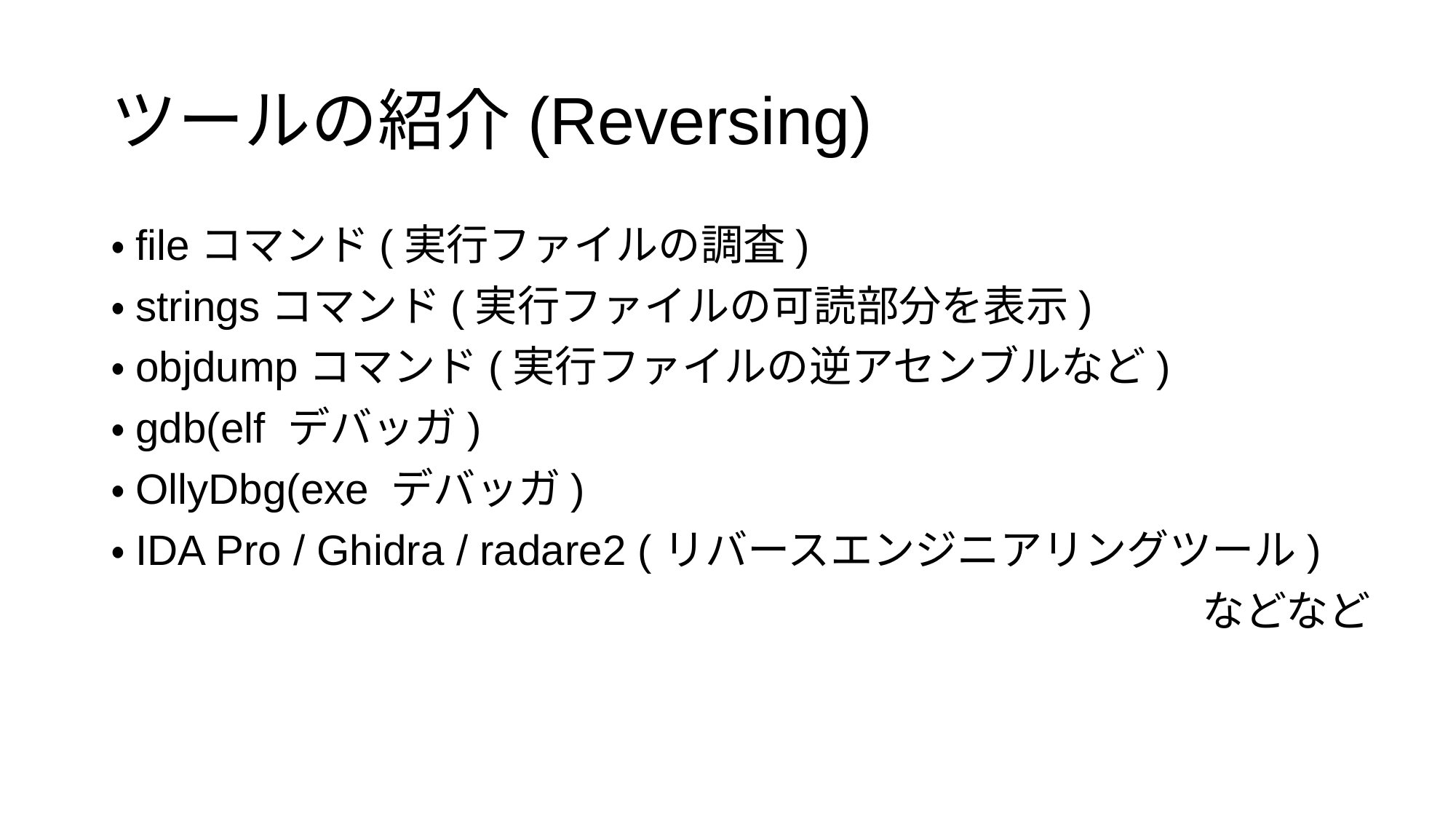

# ツールの紹介(Reversing)
・fileコマンド(実行ファイルの調査)
・stringsコマンド(実行ファイルの可読部分を表示)
・objdumpコマンド(実行ファイルの逆アセンブルなど)
・gdb(elf デバッガ)
・OllyDbg(exe デバッガ)
・IDA Pro / Ghidra / radare2 (リバースエンジニアリングツール)
										などなど